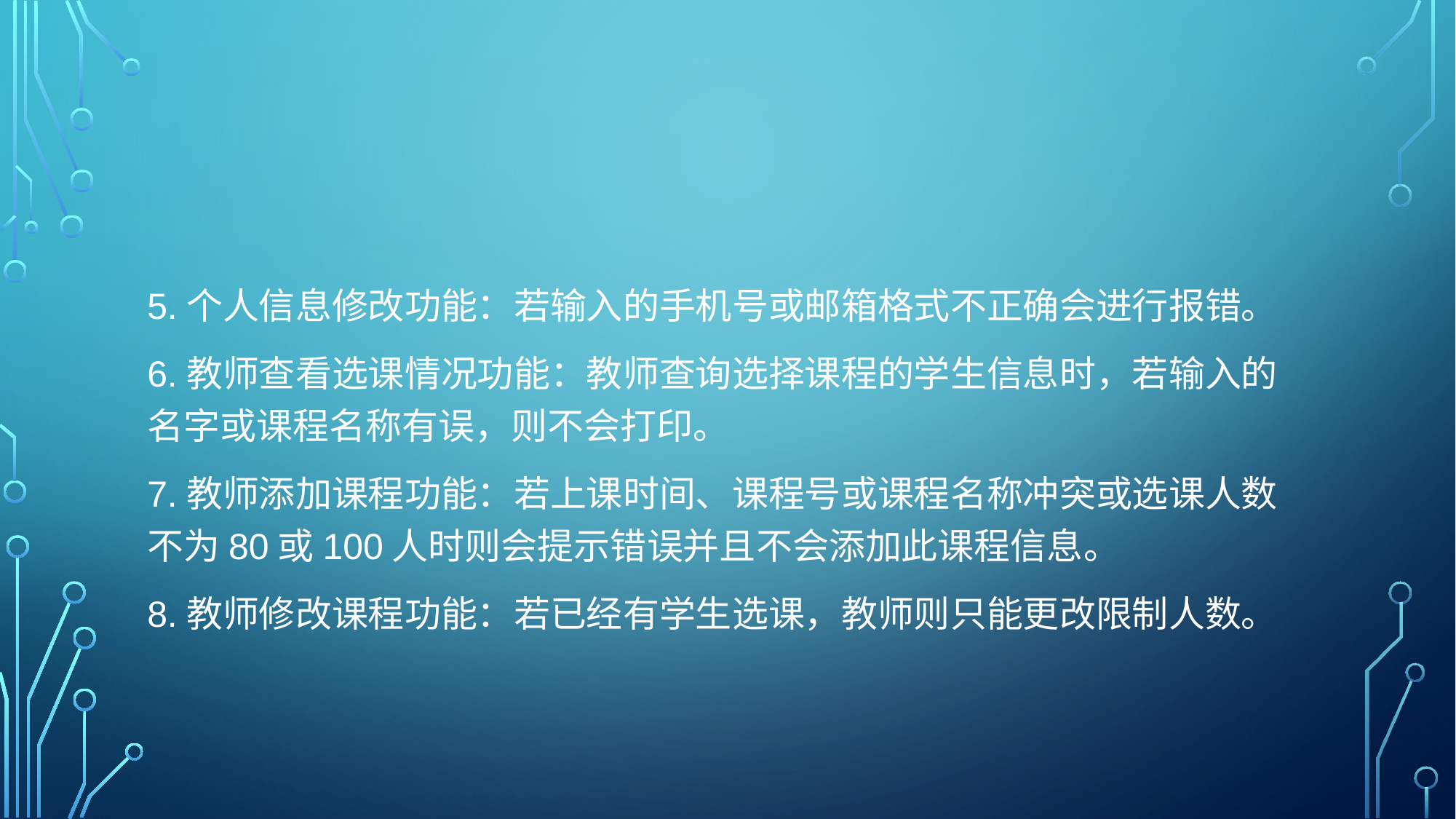

#
5.个人信息修改功能：若输入的手机号或邮箱格式不正确会进行报错。
6.教师查看选课情况功能：教师查询选择课程的学生信息时，若输入的名字或课程名称有误，则不会打印。
7.教师添加课程功能：若上课时间、课程号或课程名称冲突或选课人数不为80或100人时则会提示错误并且不会添加此课程信息。
8.教师修改课程功能：若已经有学生选课，教师则只能更改限制人数。